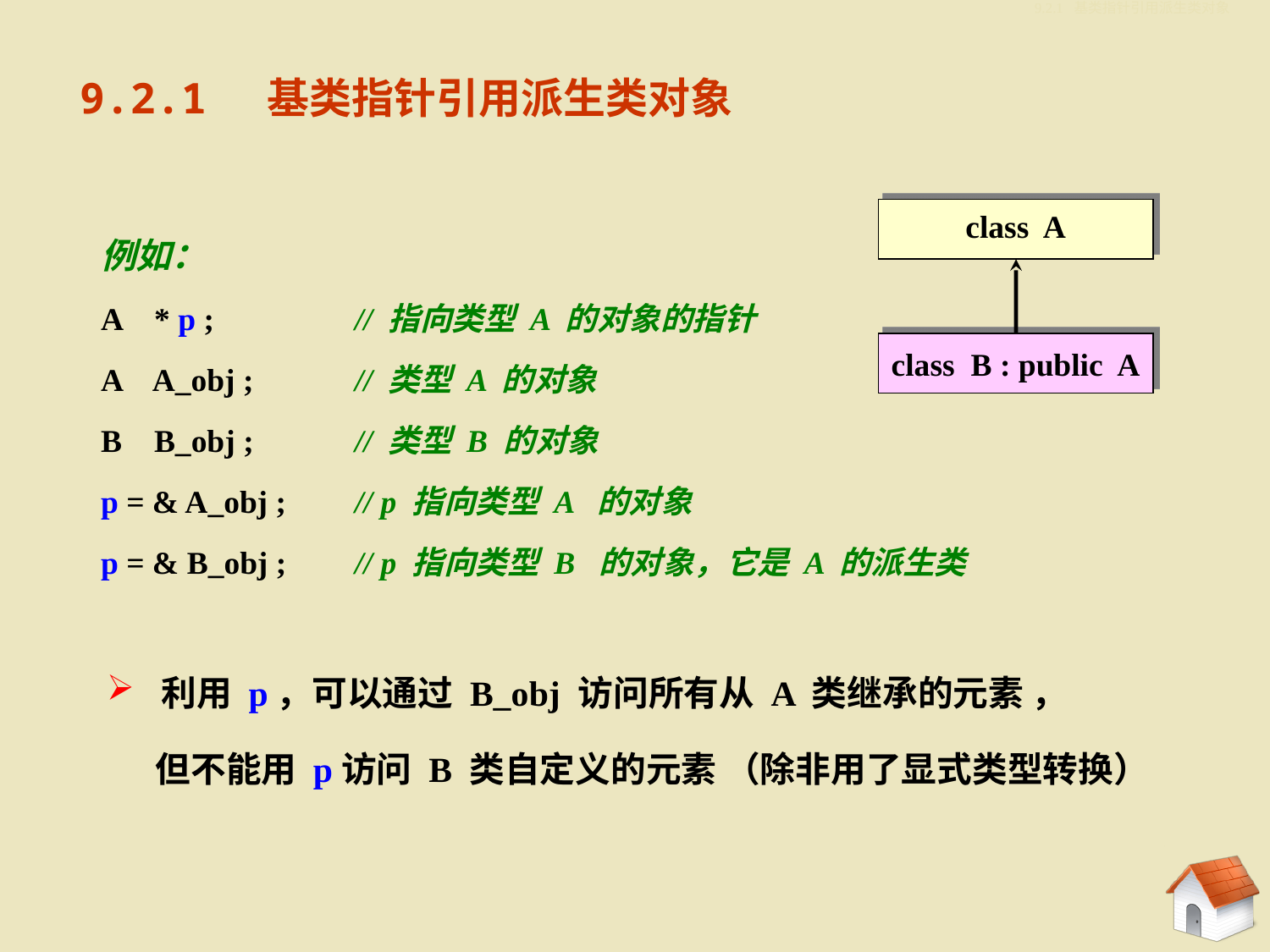

# 9.2.1  基类指针引用派生类对象
9.2.1  基类指针引用派生类对象
class  A

class  B : public  A
例如：
A    * p ;		// 指向类型 A 的对象的指针
A    A_obj ;	// 类型 A 的对象
B    B_obj ;	// 类型 B 的对象
p = & A_obj ;	// p 指向类型 A  的对象
p = & B_obj ;	// p 指向类型 B  的对象，它是 A 的派生类
  利用 p，可以通过 B_obj 访问所有从 A 类继承的元素 ，
     但不能用 p访问 B 类自定义的元素 （除非用了显式类型转换）